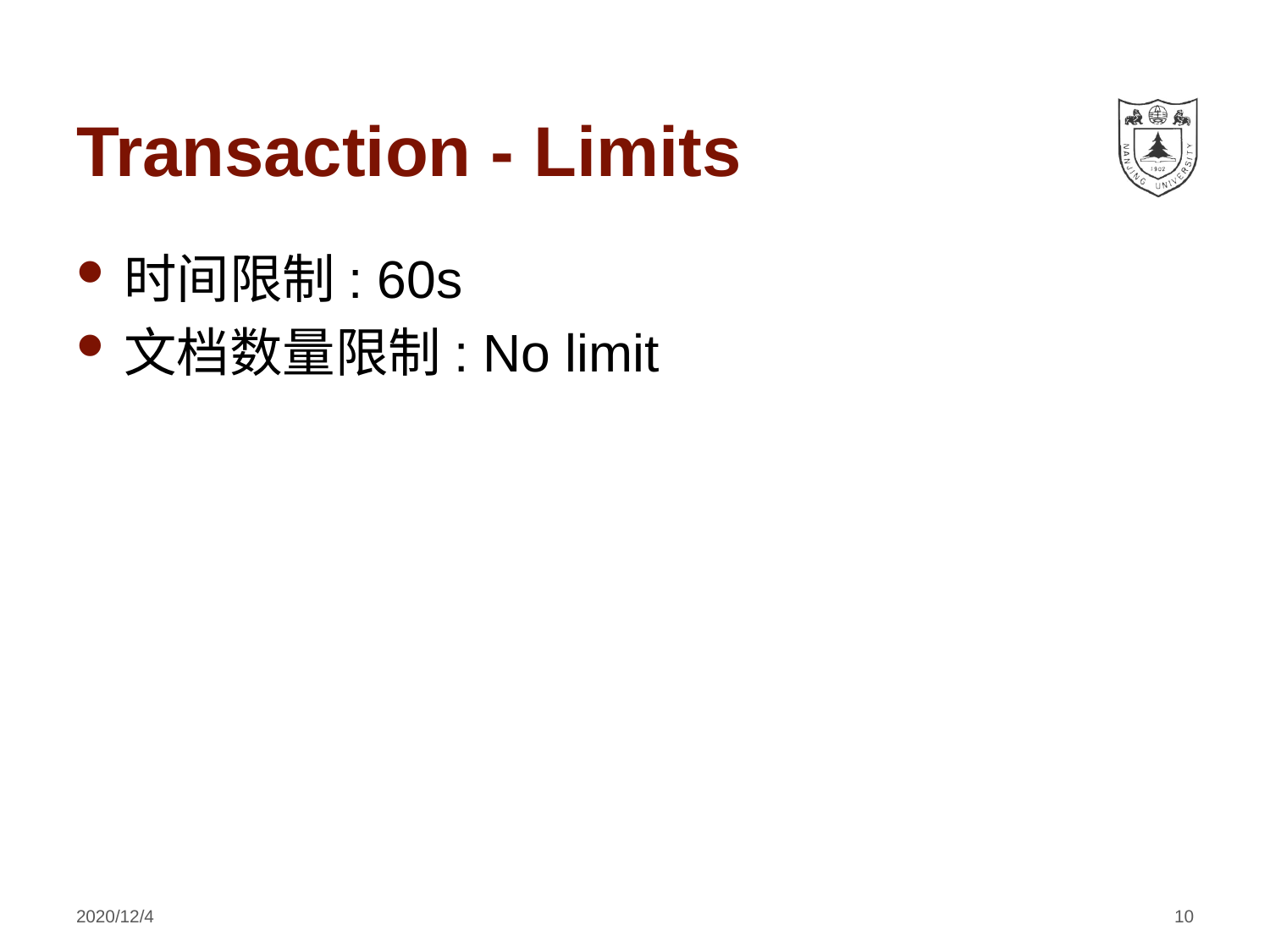

# Transaction - Limits
时间限制: 60s
文档数量限制: No limit

2020/12/4

10